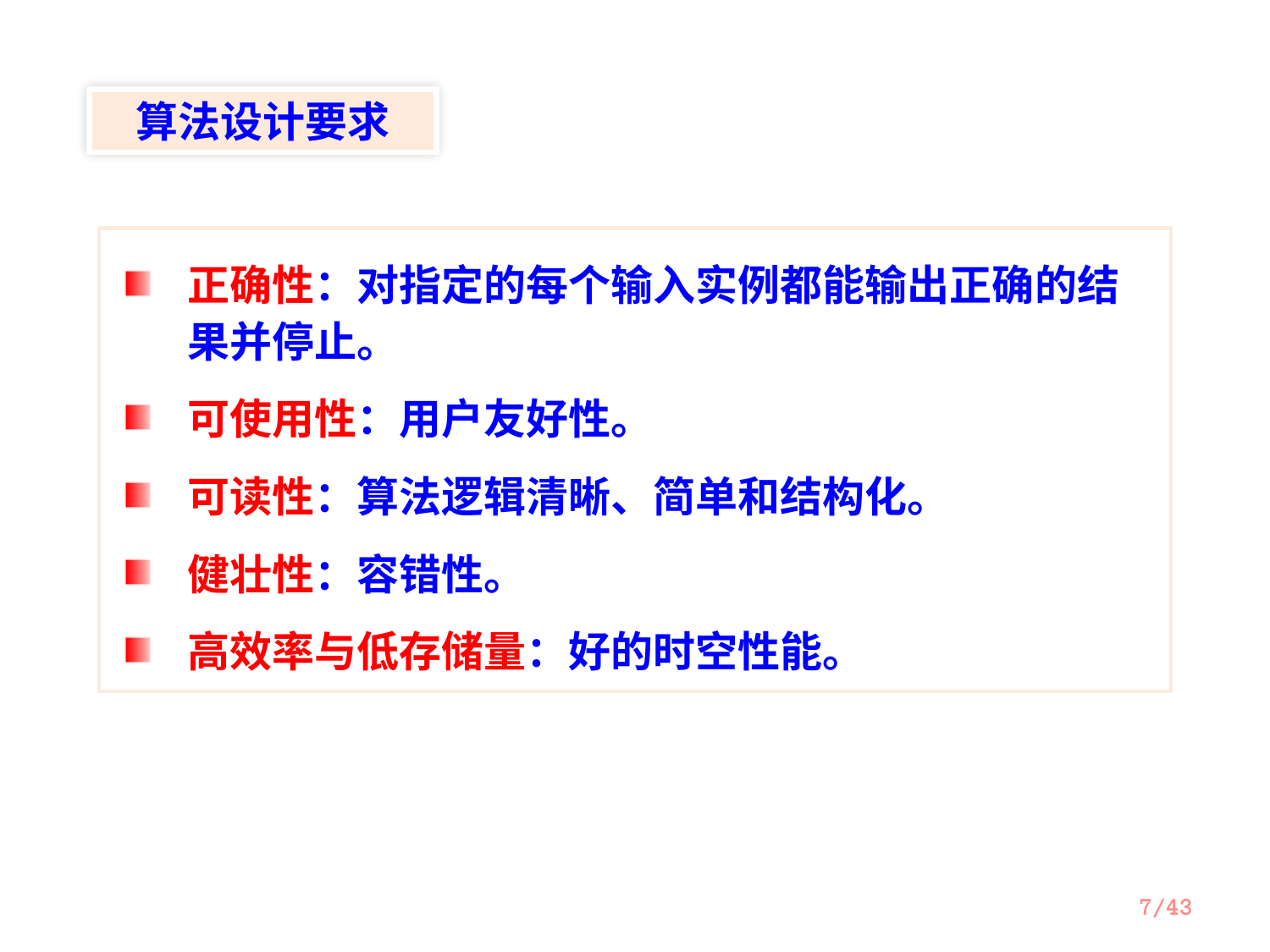

算法设计要求
正确性：对指定的每个输入实例都能输出正确的结果并停止。
可使用性：用户友好性。
可读性：算法逻辑清晰、简单和结构化。
健壮性：容错性。
高效率与低存储量：好的时空性能。
7/43